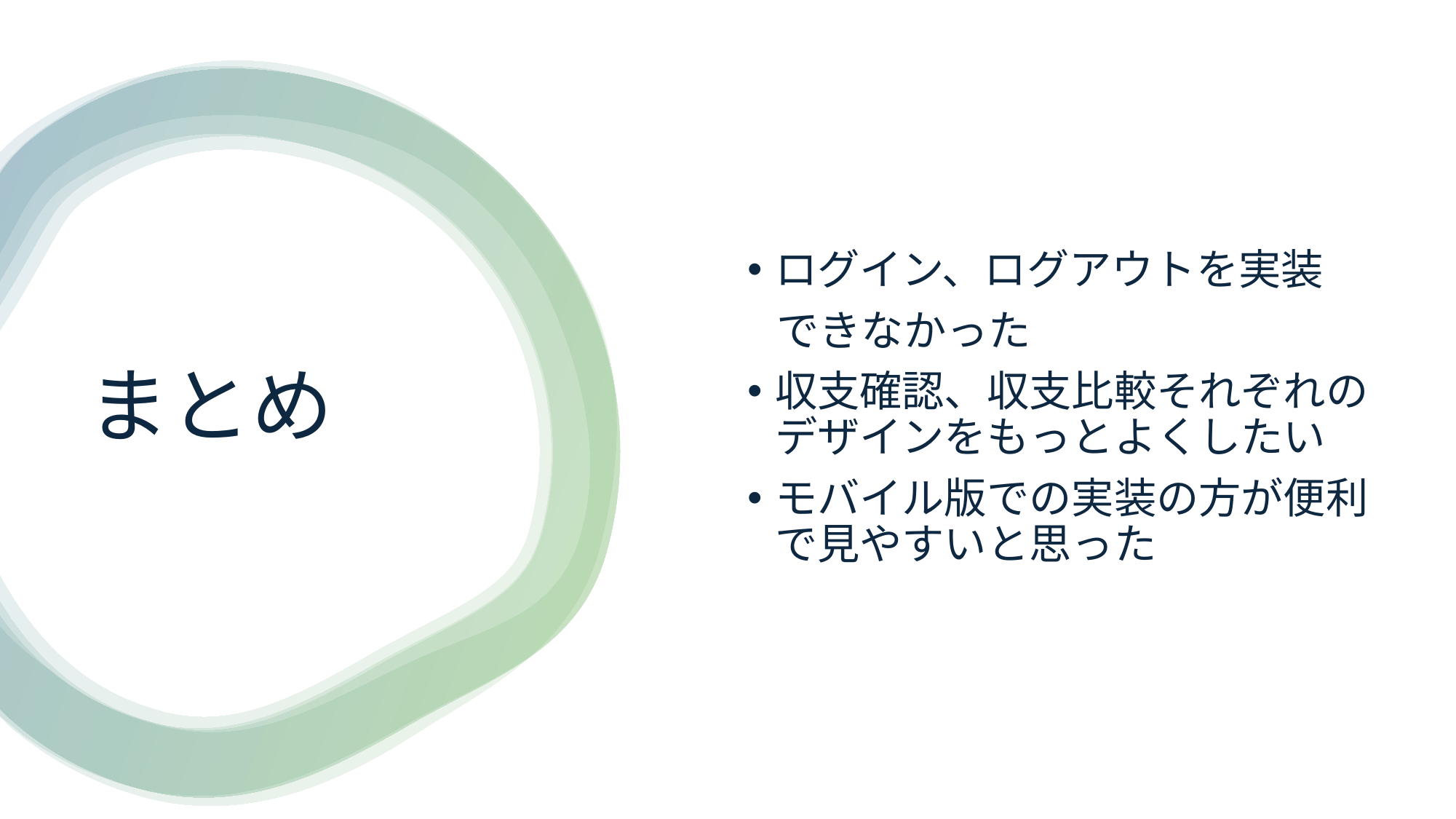

ログイン、ログアウトを実装
  できなかった
収支確認、収支比較それぞれのデザインをもっとよくしたい
モバイル版での実装の方が便利で見やすいと思った
# まとめ